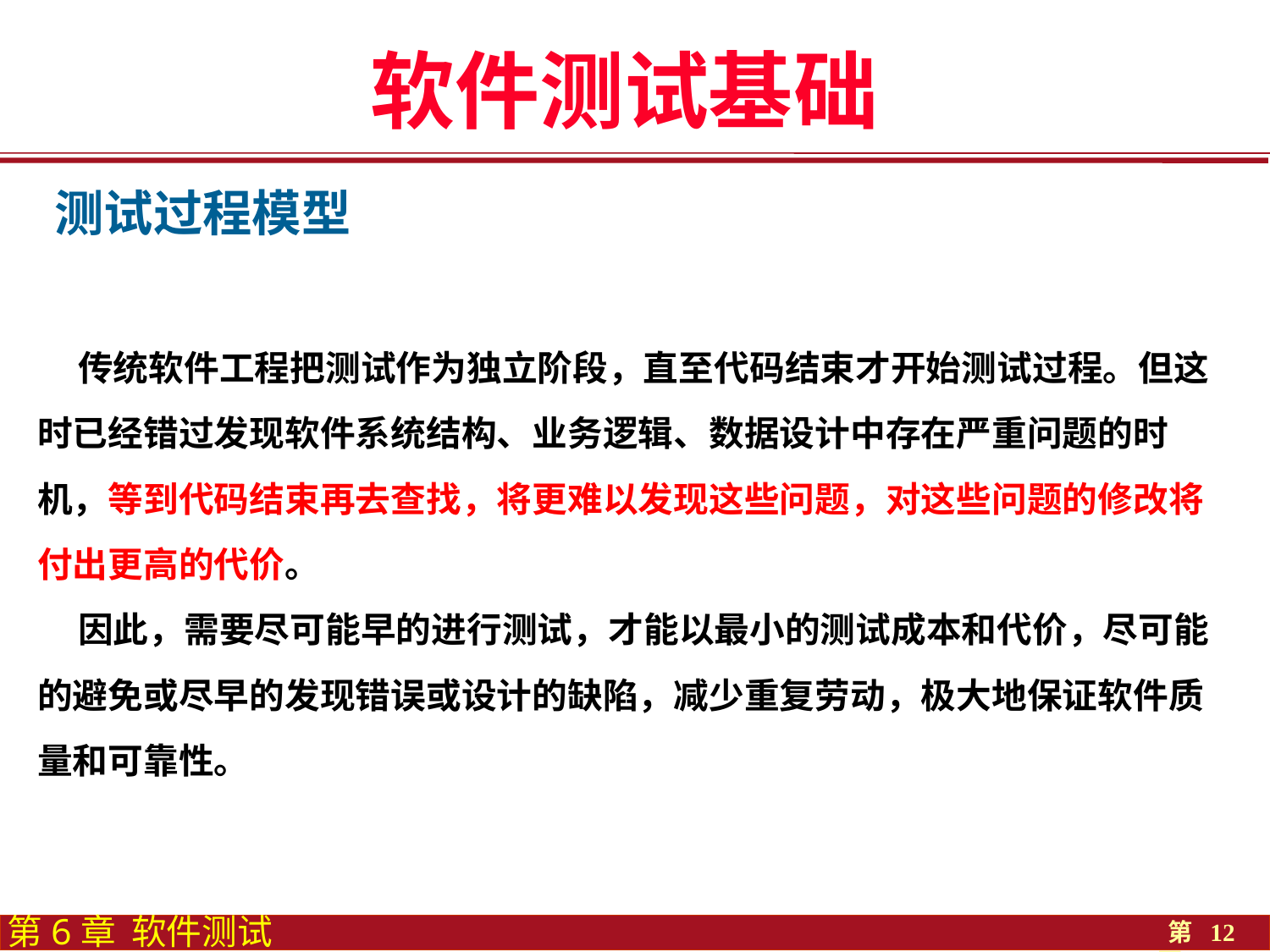

软件测试基础
测试过程模型
    传统软件工程把测试作为独立阶段，直至代码结束才开始测试过程。但这时已经错过发现软件系统结构、业务逻辑、数据设计中存在严重问题的时机，等到代码结束再去查找，将更难以发现这些问题，对这些问题的修改将付出更高的代价。
    因此，需要尽可能早的进行测试，才能以最小的测试成本和代价，尽可能的避免或尽早的发现错误或设计的缺陷，减少重复劳动，极大地保证软件质量和可靠性。